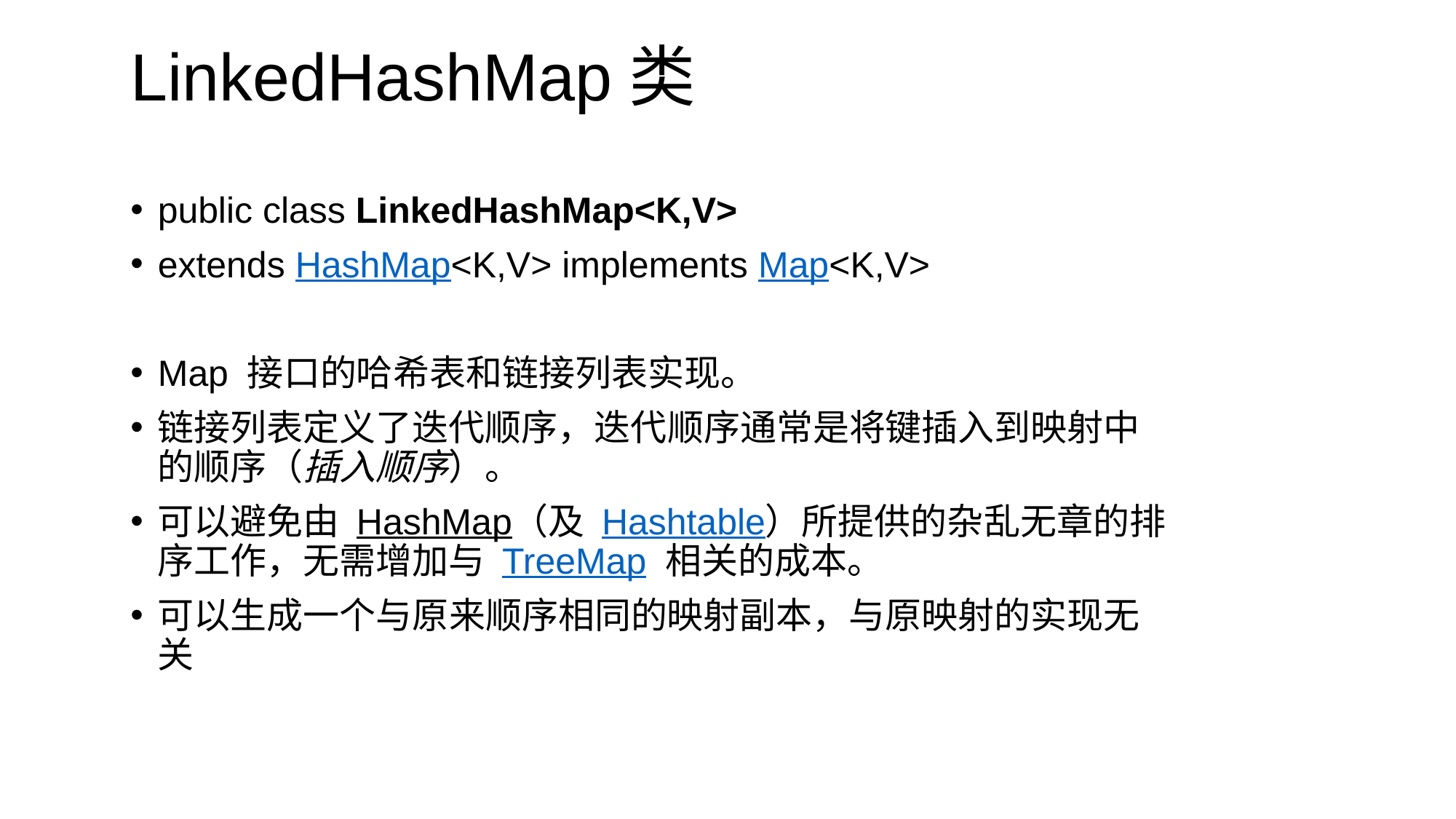

# LinkedHashMap类
public class LinkedHashMap<K,V>
extends HashMap<K,V> implements Map<K,V>

Map 接口的哈希表和链接列表实现。
链接列表定义了迭代顺序，迭代顺序通常是将键插入到映射中的顺序（插入顺序）。
可以避免由 HashMap（及 Hashtable）所提供的杂乱无章的排序工作，无需增加与 TreeMap 相关的成本。
可以生成一个与原来顺序相同的映射副本，与原映射的实现无关